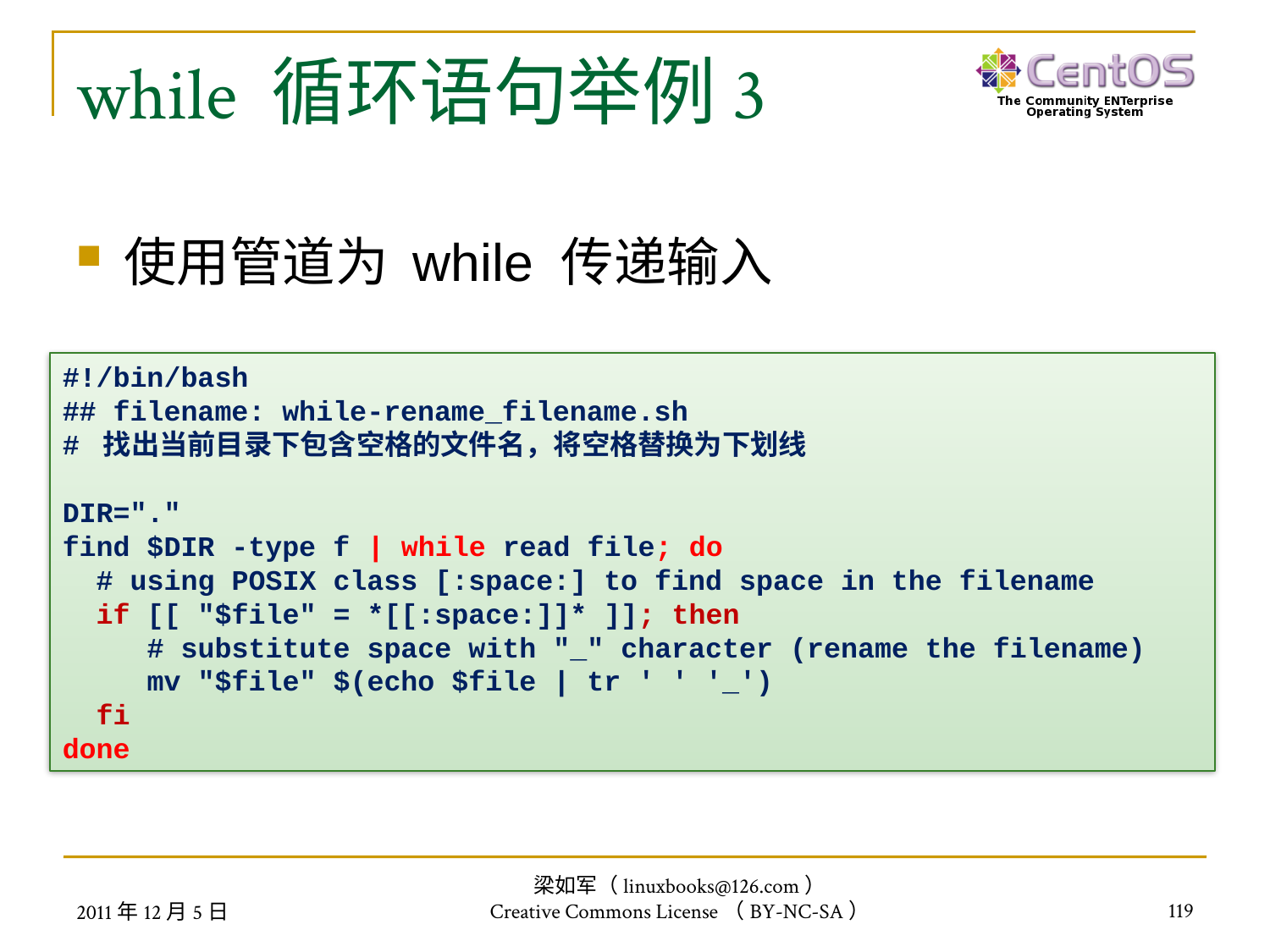

# while 循环语句举例3
使用管道为 while 传递输入
#!/bin/bash
## filename: while-rename_filename.sh
# 找出当前目录下包含空格的文件名，将空格替换为下划线

DIR="."
find $DIR -type f | while read file; do
  # using POSIX class [:space:] to find space in the filename
  if [[ "$file" = *[[:space:]]* ]]; then
     # substitute space with "_" character (rename the filename)
     mv "$file" $(echo $file | tr ' ' '_')
  fi
done
梁如军（linuxbooks@126.com）
Creative Commons License（BY-NC-SA）
2011年12月5日
119